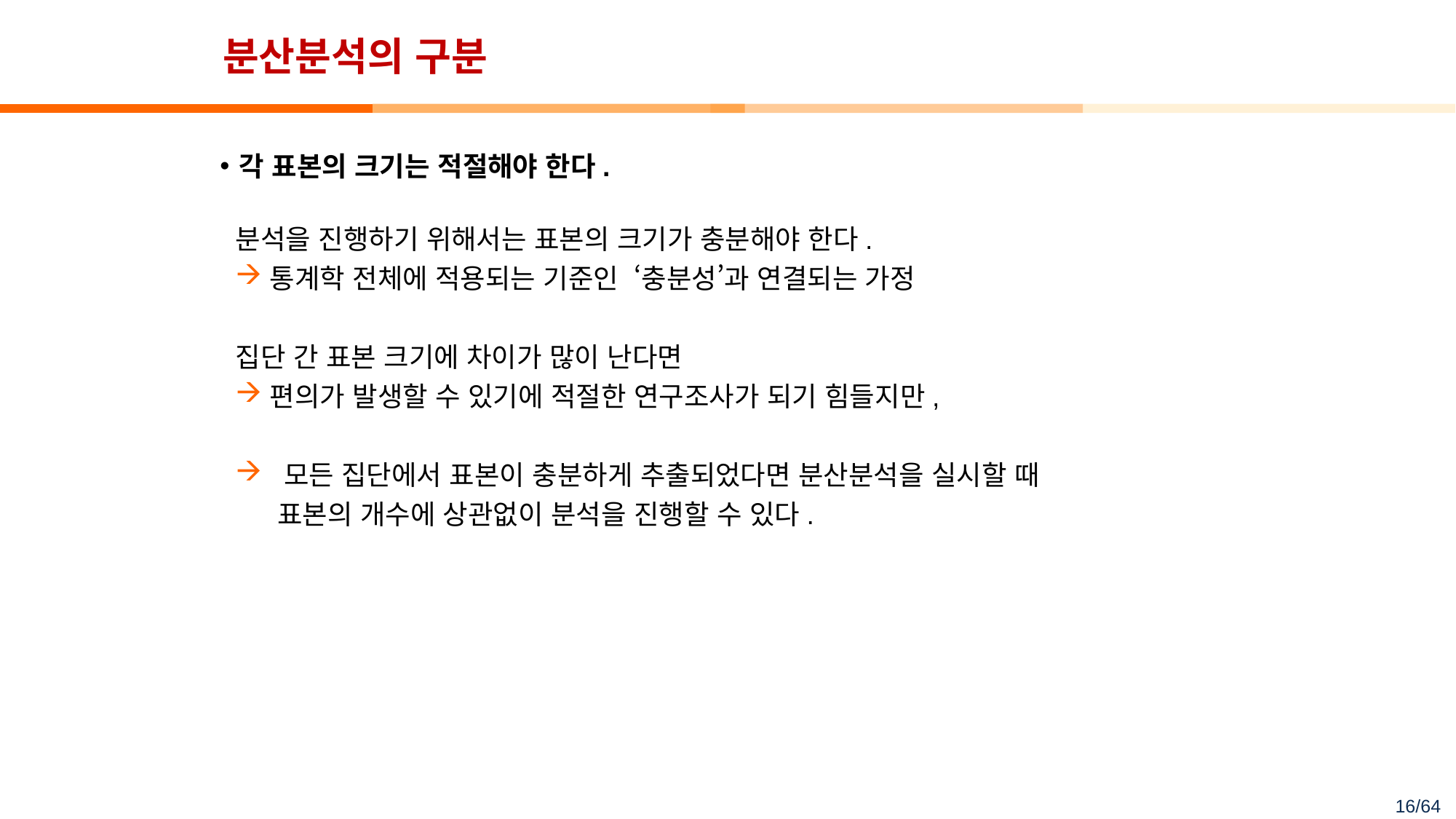

# 분산분석의 구분
각 표본의 크기는 적절해야 한다.
분석을 진행하기 위해서는 표본의 크기가 충분해야 한다.
통계학 전체에 적용되는 기준인  ‘충분성’과 연결되는 가정

집단 간 표본 크기에 차이가 많이 난다면
편의가 발생할 수 있기에 적절한 연구조사가 되기 힘들지만,

 모든 집단에서 표본이 충분하게 추출되었다면 분산분석을 실시할 때
 표본의 개수에 상관없이 분석을 진행할 수 있다.